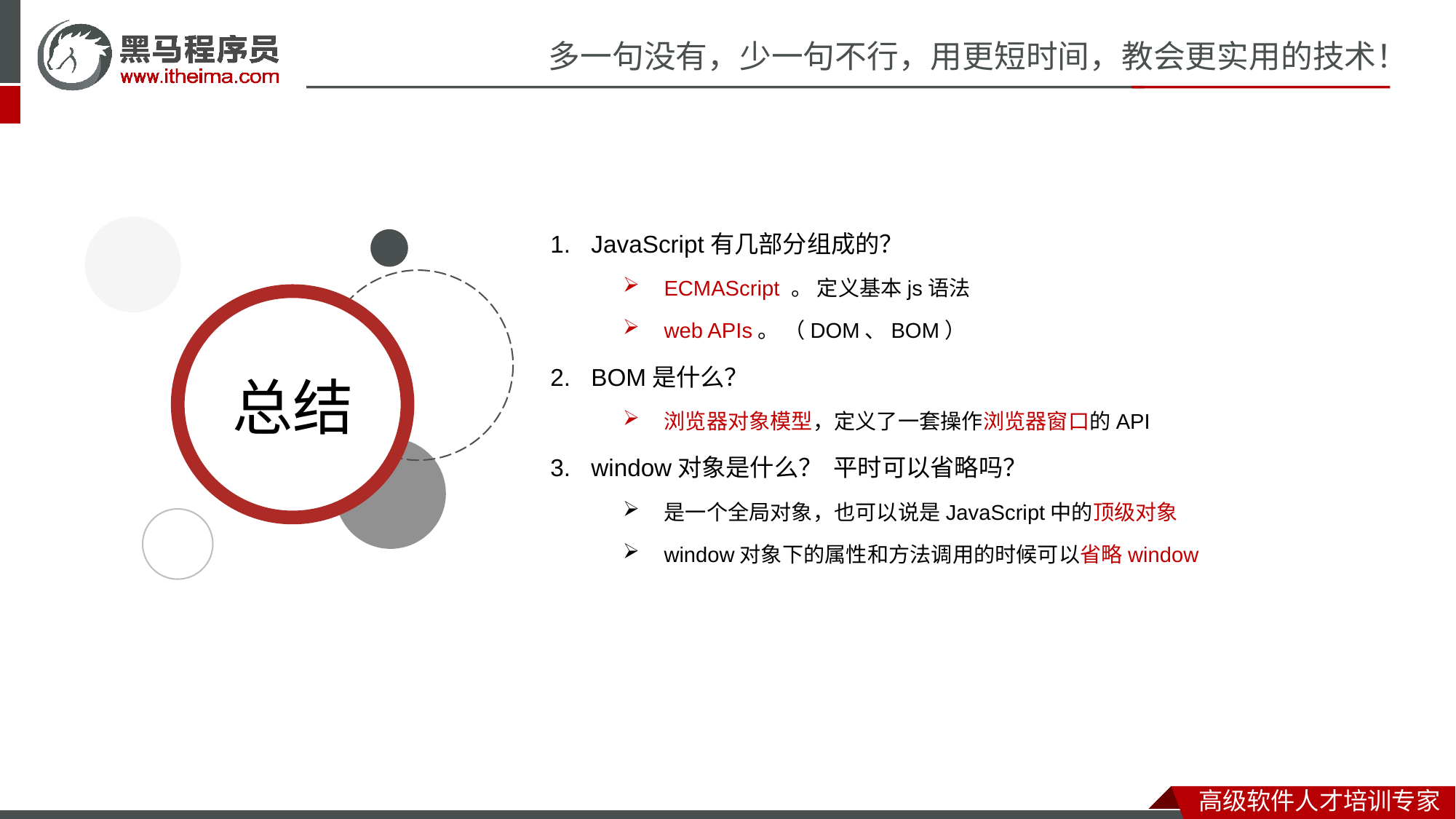

JavaScript有几部分组成的？
ECMAScript 。 定义基本js语法
web APIs。 （DOM、BOM）
BOM是什么？
浏览器对象模型，定义了一套操作浏览器窗口的API
window对象是什么？  平时可以省略吗？
是一个全局对象，也可以说是JavaScript中的顶级对象
window对象下的属性和方法调用的时候可以省略window